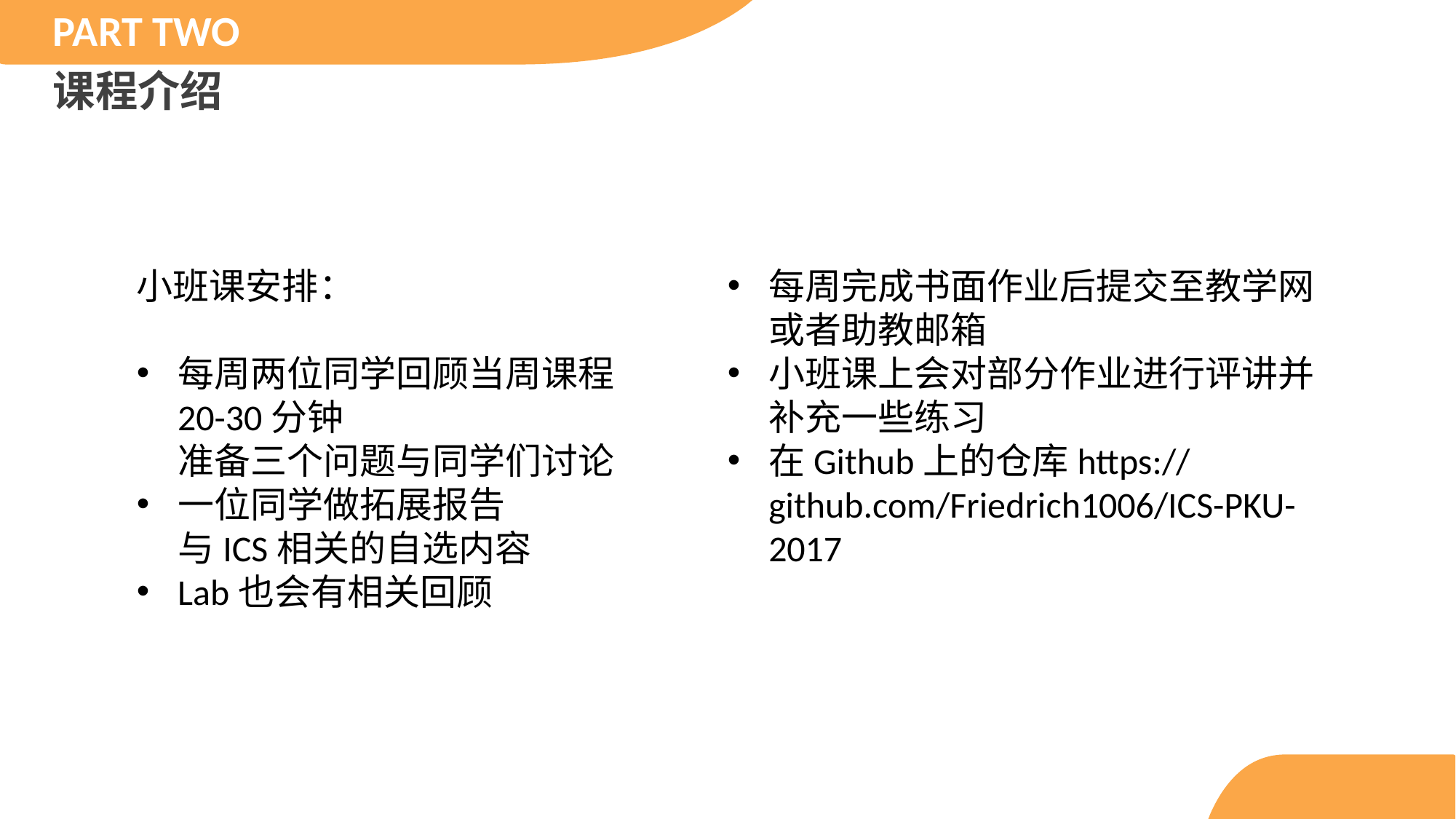

PART TWO
课程介绍
小班课安排：

每周两位同学回顾当周课程
20-30分钟
准备三个问题与同学们讨论
一位同学做拓展报告
与ICS相关的自选内容
Lab也会有相关回顾
每周完成书面作业后提交至教学网或者助教邮箱
小班课上会对部分作业进行评讲并补充一些练习
在Github上的仓库https://github.com/Friedrich1006/ICS-PKU-2017